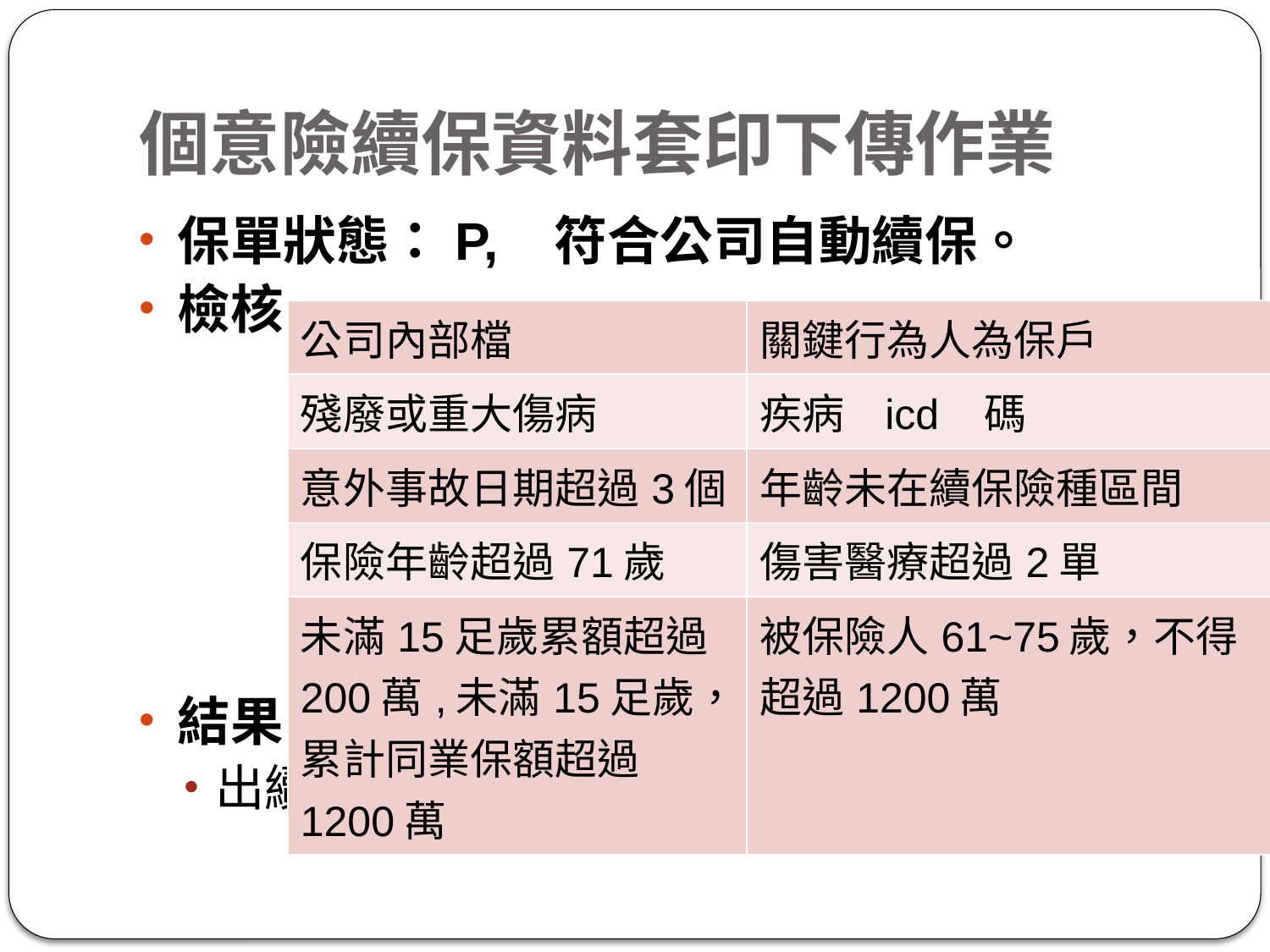

# 個意險續保資料套印下傳作業
保單狀態：P,   符合公司自動續保。
檢核

結果
出續保通知函和不續保通知函

| 公司內部檔 | 關鍵行為人為保戶 |
| --- | --- |
| 殘廢或重大傷病 | 疾病   icd   碼 |
| 意外事故日期超過3個 | 年齡未在續保險種區間 |
| 保險年齡超過71歲 | 傷害醫療超過2單 |
| 未滿15足歲累額超過200萬,未滿15足歲，累計同業保額超過1200萬 | 被保險人61~75歲，不得超過1200萬 |